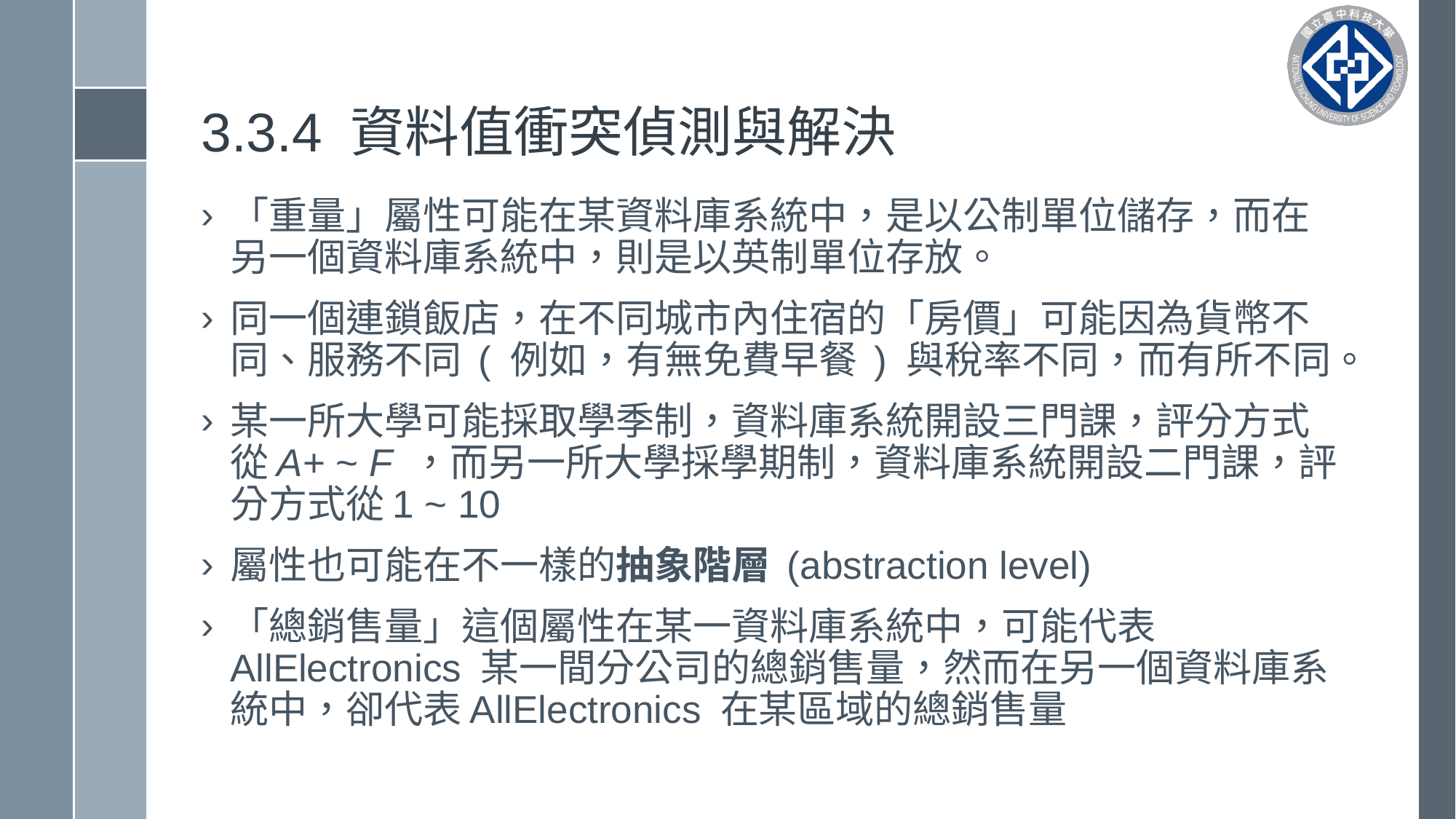

# 3.3.4 資料值衝突偵測與解決
「重量」屬性可能在某資料庫系統中，是以公制單位儲存，而在另一個資料庫系統中，則是以英制單位存放。
同一個連鎖飯店，在不同城市內住宿的「房價」可能因為貨幣不同、服務不同 ( 例如，有無免費早餐 ) 與稅率不同，而有所不同。
某一所大學可能採取學季制，資料庫系統開設三門課，評分方式從A+ ~ F ，而另一所大學採學期制，資料庫系統開設二門課，評分方式從1 ~ 10
屬性也可能在不一樣的抽象階層 (abstraction level)
「總銷售量」這個屬性在某一資料庫系統中，可能代表AllElectronics 某一間分公司的總銷售量，然而在另一個資料庫系統中，卻代表AllElectronics 在某區域的總銷售量